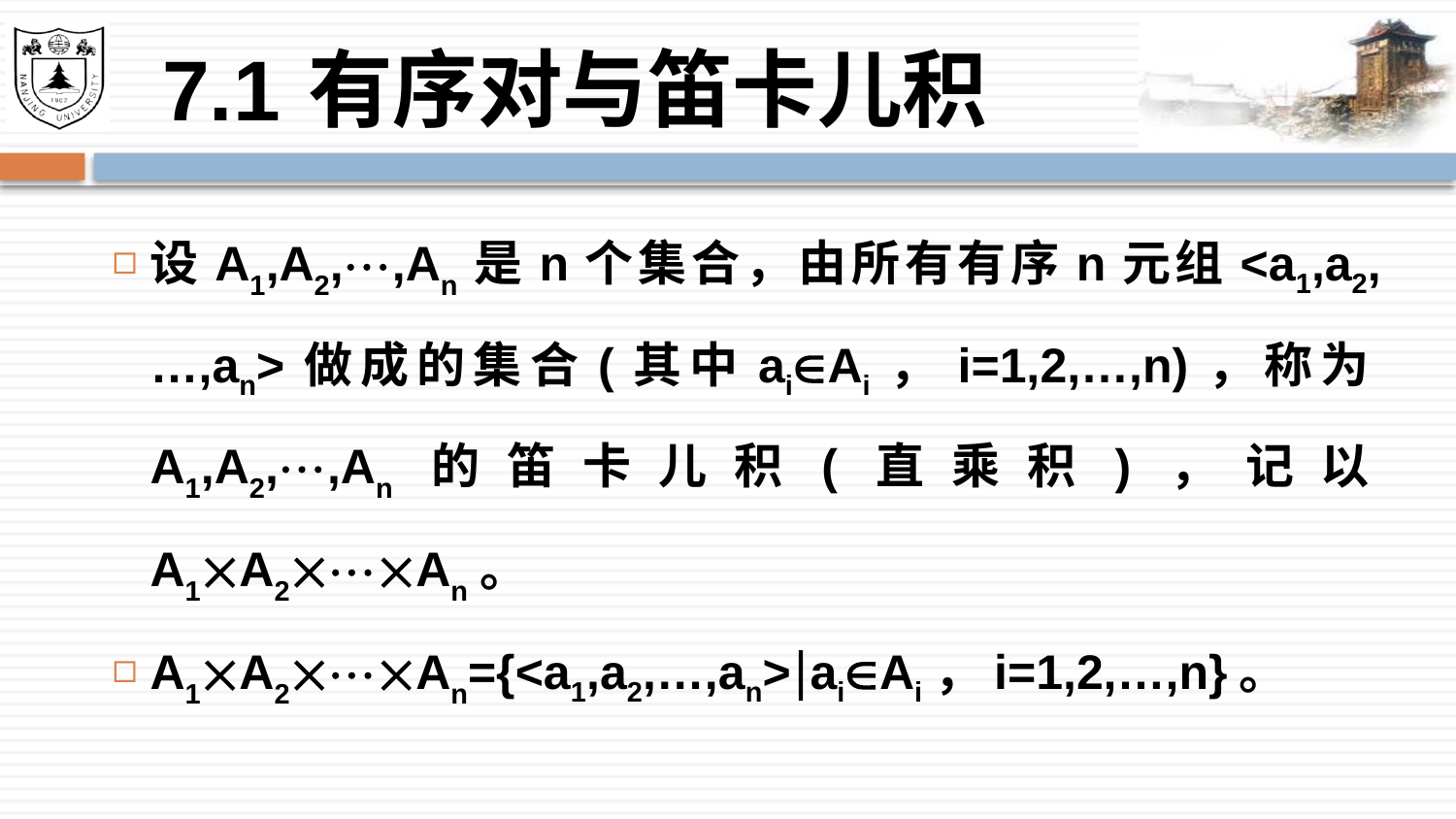

# 7.1	有序对与笛卡儿积
设A1,A2,…,An是n个集合，由所有有序n元组<a1,a2,…,an>做成的集合(其中ai∈Ai，i=1,2,…,n)，称为A1,A2,…,An的笛卡儿积(直乘积)，记以A1×A2×…×An。
A1×A2×…×An={<a1,a2,…,an>|ai∈Ai，i=1,2,…,n}。